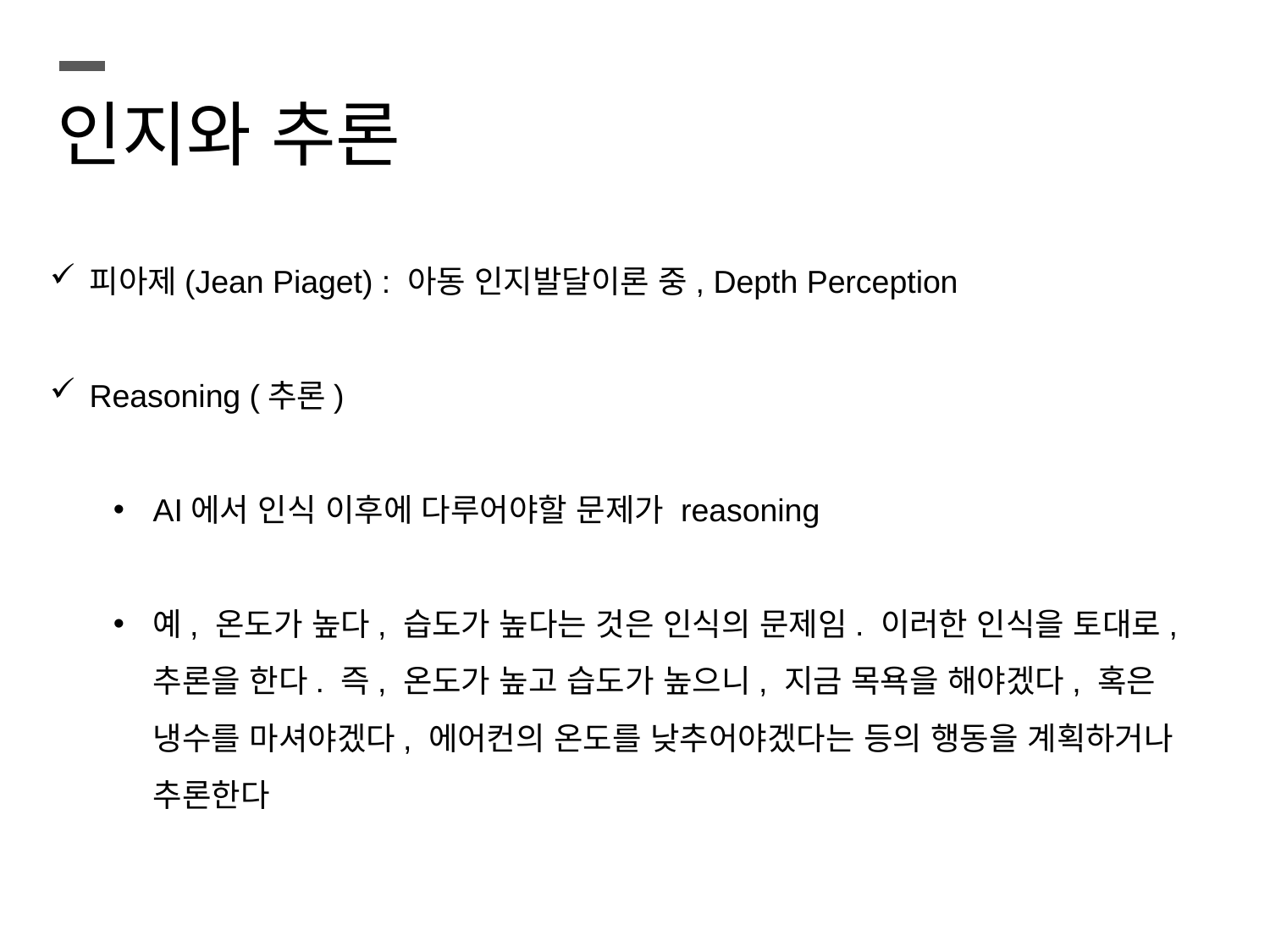

인지와 추론
피아제(Jean Piaget) : 아동 인지발달이론 중, Depth Perception

Reasoning (추론)

AI에서 인식 이후에 다루어야할 문제가 reasoning

예, 온도가 높다, 습도가 높다는 것은 인식의 문제임. 이러한 인식을 토대로, 추론을 한다. 즉, 온도가 높고 습도가 높으니, 지금 목욕을 해야겠다, 혹은 냉수를 마셔야겠다, 에어컨의 온도를 낮추어야겠다는 등의 행동을 계획하거나 추론한다